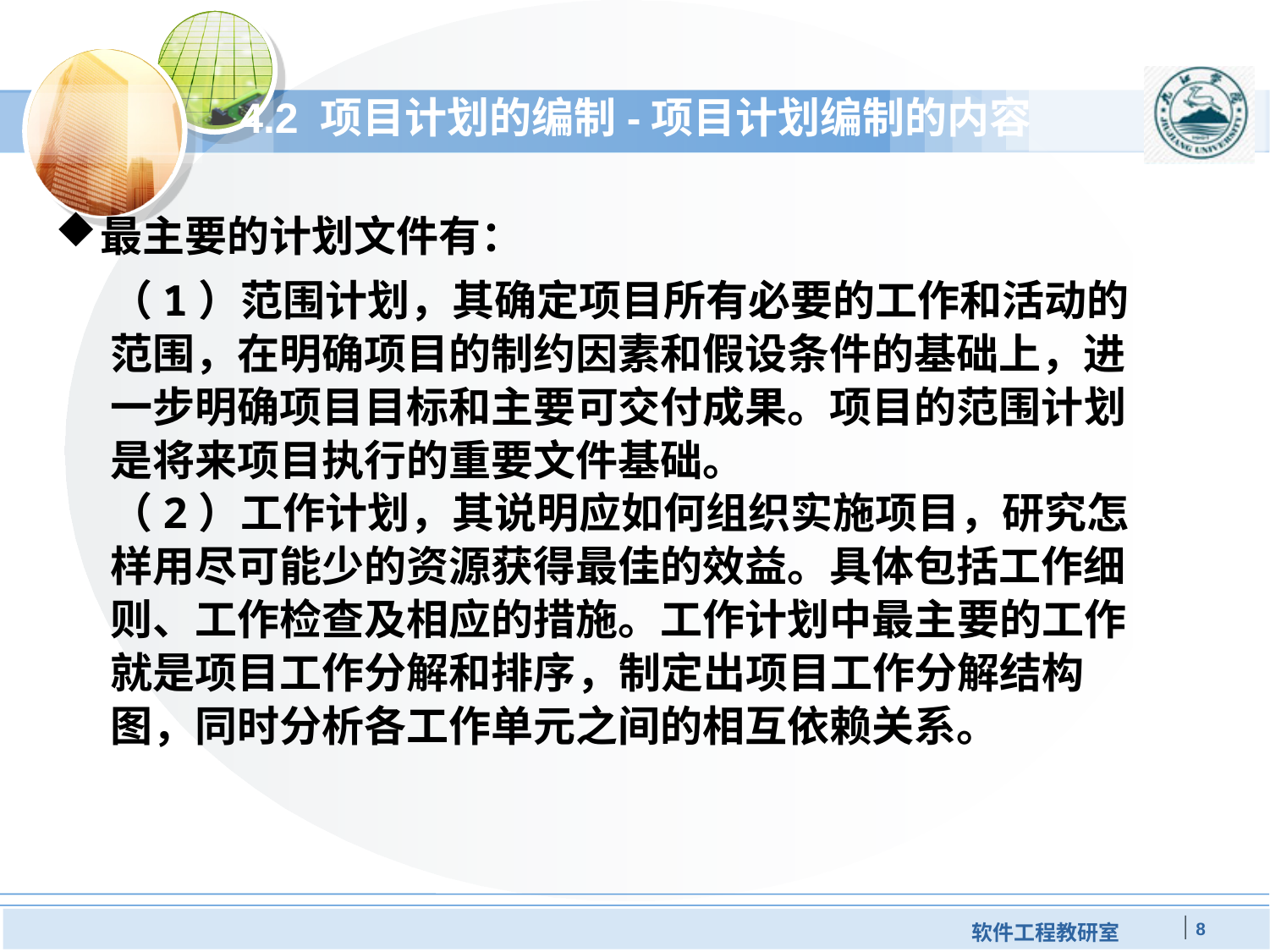

# 4.2 项目计划的编制-项目计划编制的内容
最主要的计划文件有：
（1）范围计划，其确定项目所有必要的工作和活动的范围，在明确项目的制约因素和假设条件的基础上，进一步明确项目目标和主要可交付成果。项目的范围计划是将来项目执行的重要文件基础。
（2）工作计划，其说明应如何组织实施项目，研究怎样用尽可能少的资源获得最佳的效益。具体包括工作细则、工作检查及相应的措施。工作计划中最主要的工作就是项目工作分解和排序，制定出项目工作分解结构图，同时分析各工作单元之间的相互依赖关系。